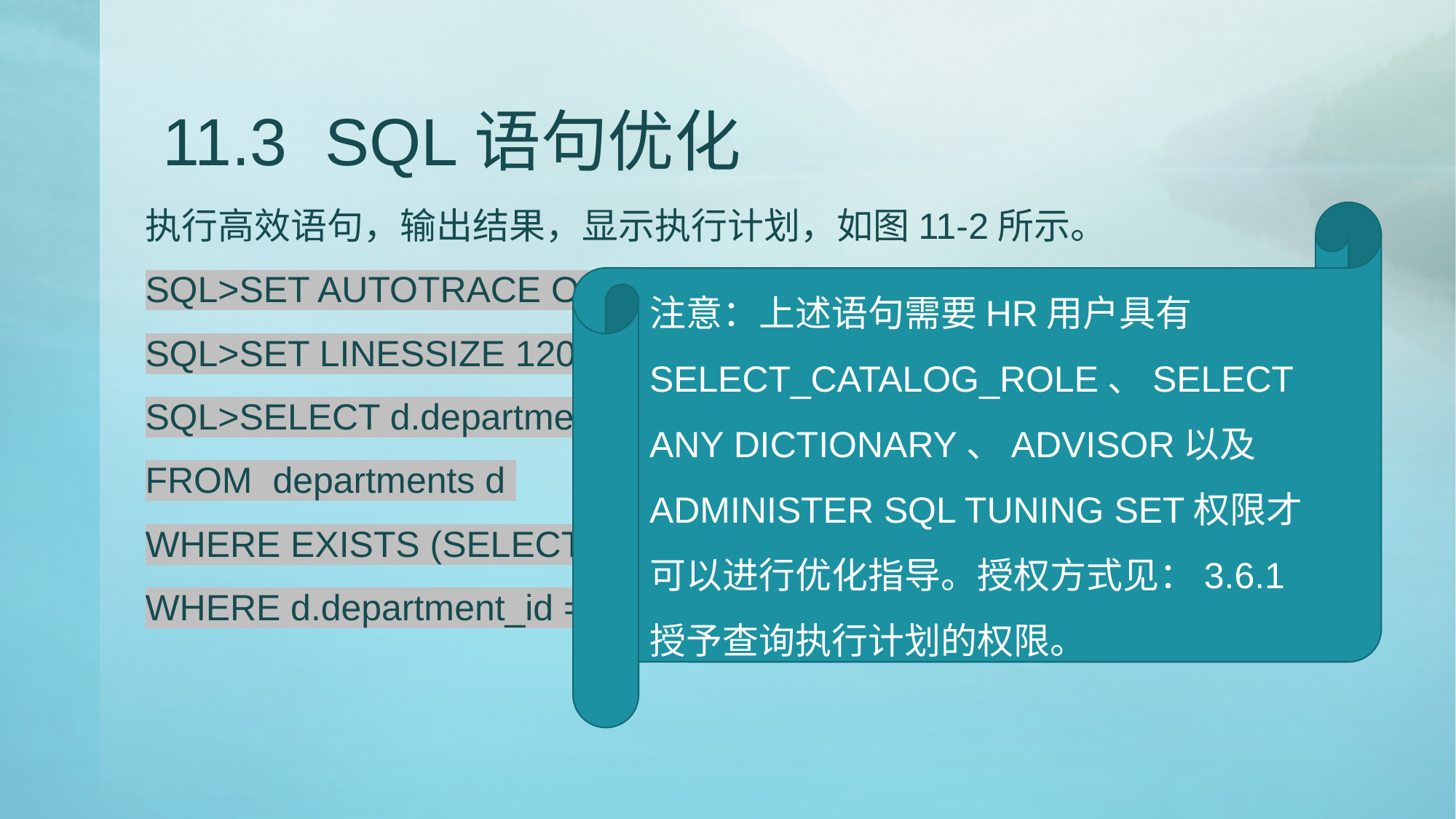

# 11.3  SQL语句优化
执行高效语句，输出结果，显示执行计划，如图11-2所示。
SQL>SET AUTOTRACE ON
SQL>SET LINESSIZE 120
SQL>SELECT d.department_id，d.department_name
FROM  departments d
WHERE EXISTS (SELECT department_id  FROM employees e
WHERE d.department_id = e.department_id)；

注意：上述语句需要HR用户具有SELECT_CATALOG_ROLE、SELECT ANY DICTIONARY、ADVISOR以及ADMINISTER SQL TUNING SET权限才可以进行优化指导。授权方式见：3.6.1  授予查询执行计划的权限。